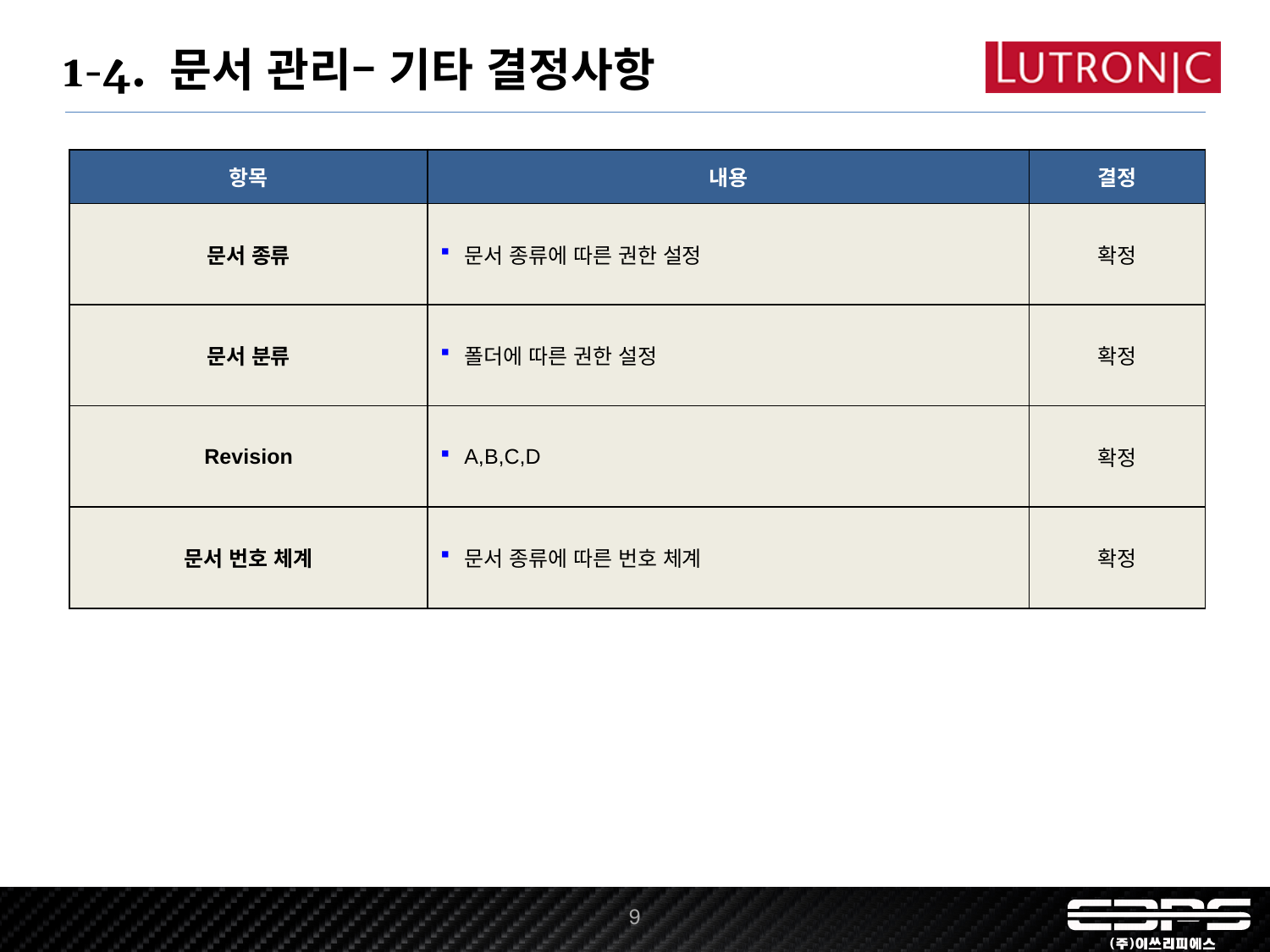

1-4. 문서 관리– 기타 결정사항
| 항목 | 내용 | 결정 |
| --- | --- | --- |
| 문서 종류 | 문서 종류에 따른 권한 설정 | 확정 |
| 문서 분류 | 폴더에 따른 권한 설정 | 확정 |
| Revision | A,B,C,D | 확정 |
| 문서 번호 체계 | 문서 종류에 따른 번호 체계 | 확정 |